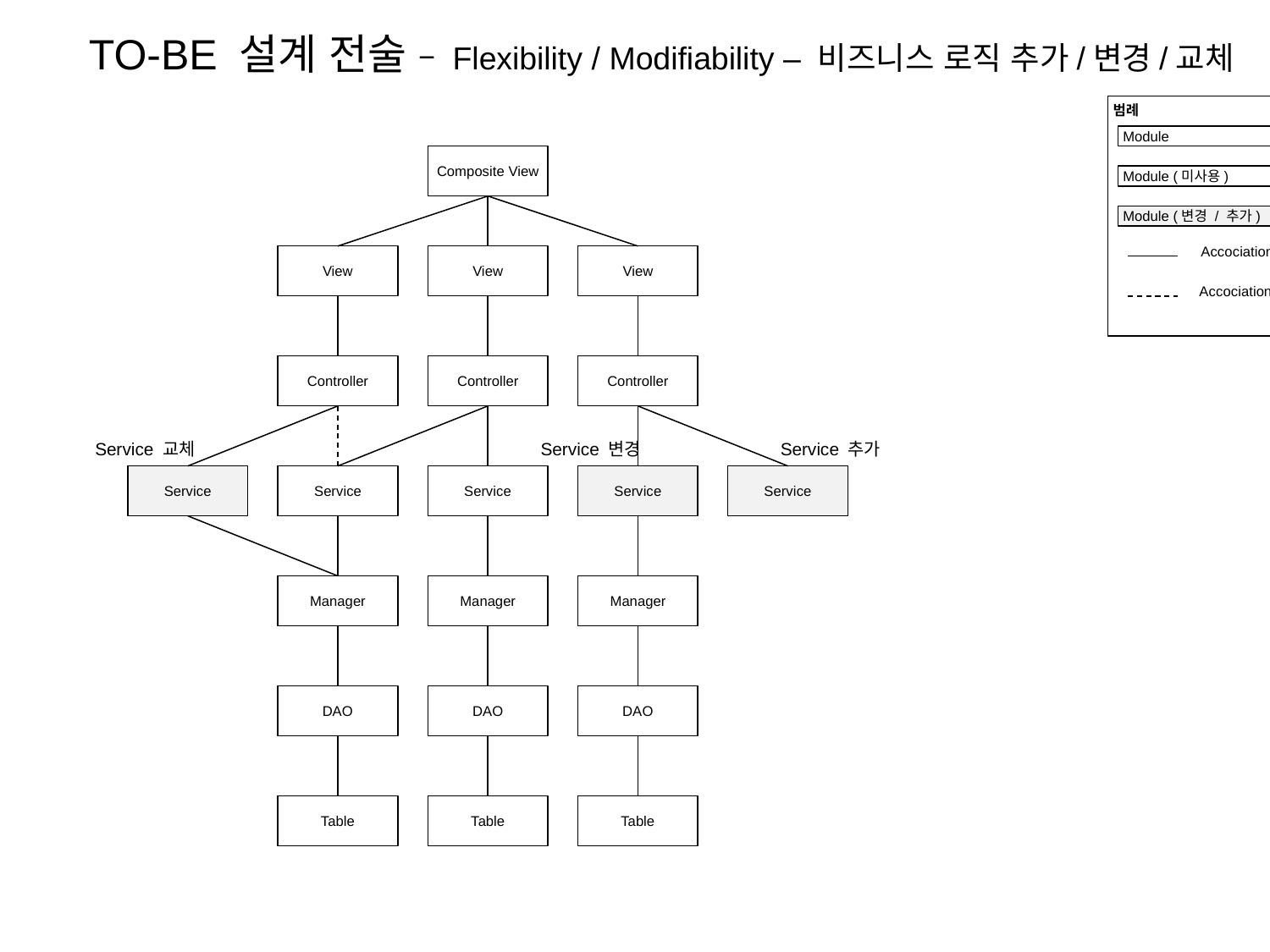

TO-BE 설계 전술 – Flexibility / Modifiability – 비즈니스 로직 추가/변경/교체
범례
Module
Module (미사용)
Module (변경 / 추가)
Accociation
Accociation (미사용)
Composite View
View
View
View
Controller
Controller
Controller
Service 교체
Service 변경
Service 추가
Service
Service
Service
Service
Service
Manager
Manager
Manager
DAO
DAO
DAO
Table
Table
Table